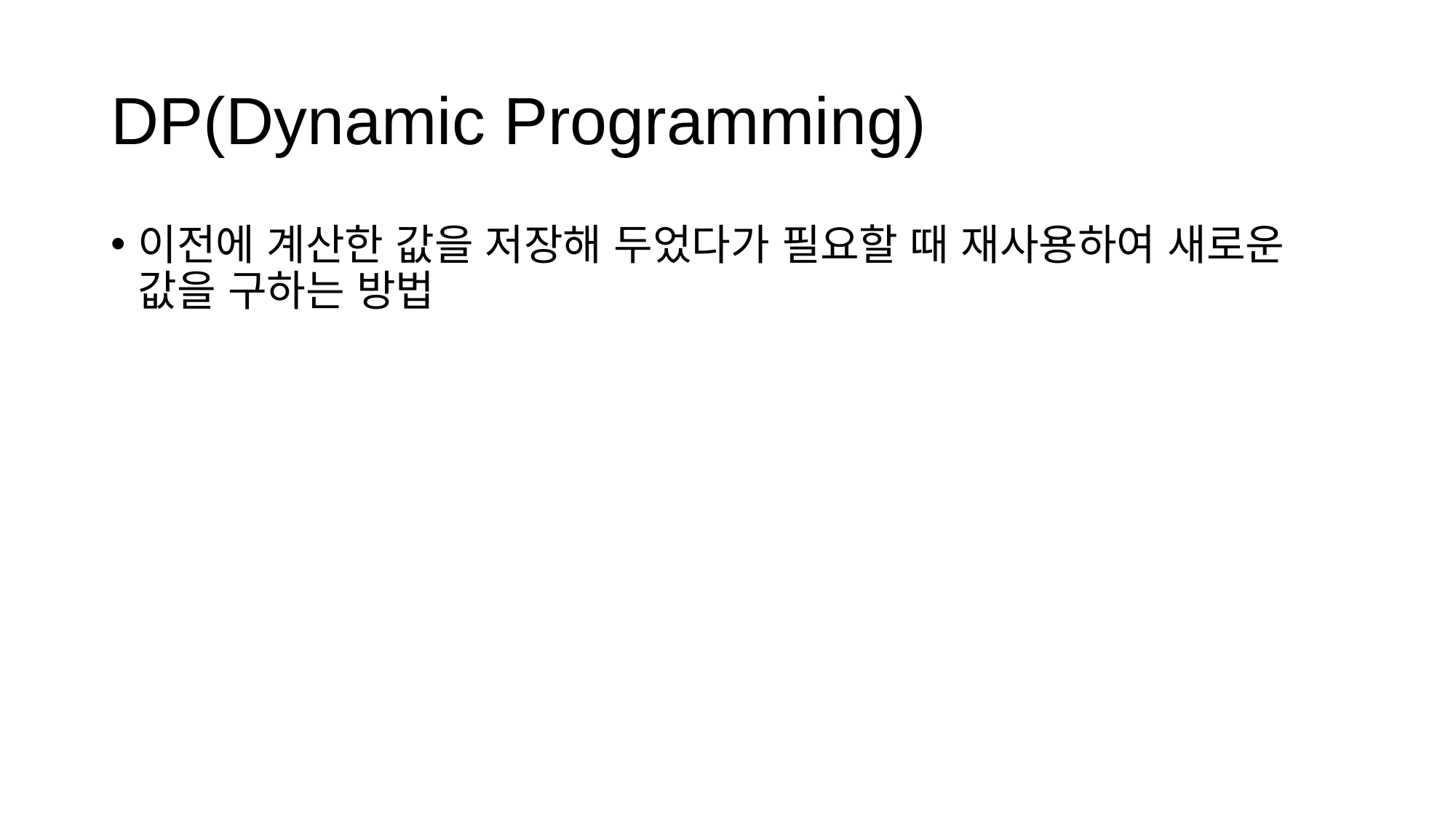

# DP(Dynamic Programming)
이전에 계산한 값을 저장해 두었다가 필요할 때 재사용하여 새로운 값을 구하는 방법